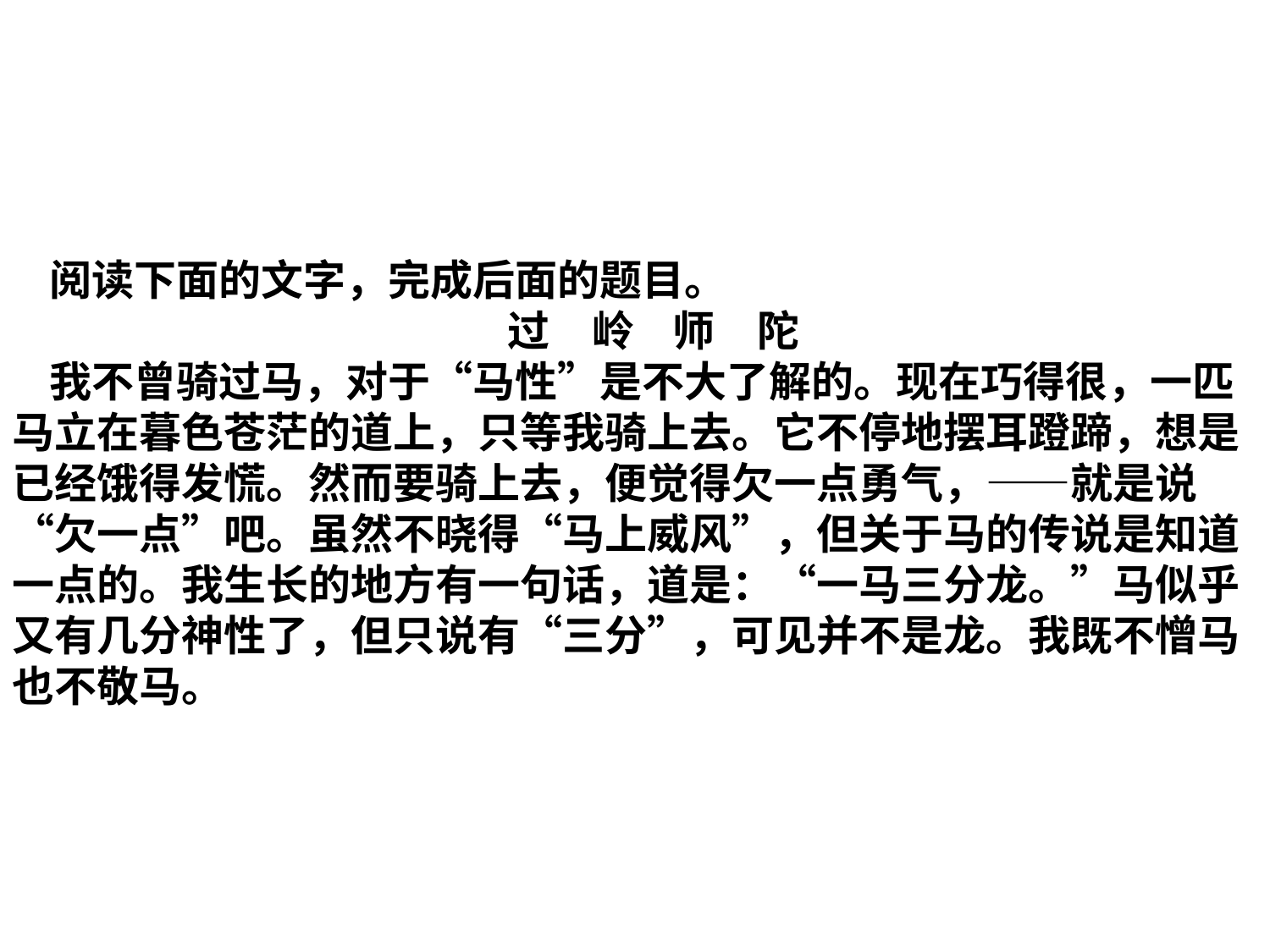

阅读下面的文字，完成后面的题目。
过　岭    师　陀
我不曾骑过马，对于“马性”是不大了解的。现在巧得很，一匹马立在暮色苍茫的道上，只等我骑上去。它不停地摆耳蹬蹄，想是已经饿得发慌。然而要骑上去，便觉得欠一点勇气，——就是说“欠一点”吧。虽然不晓得“马上威风”，但关于马的传说是知道一点的。我生长的地方有一句话，道是：“一马三分龙。”马似乎又有几分神性了，但只说有“三分”，可见并不是龙。我既不憎马也不敬马。